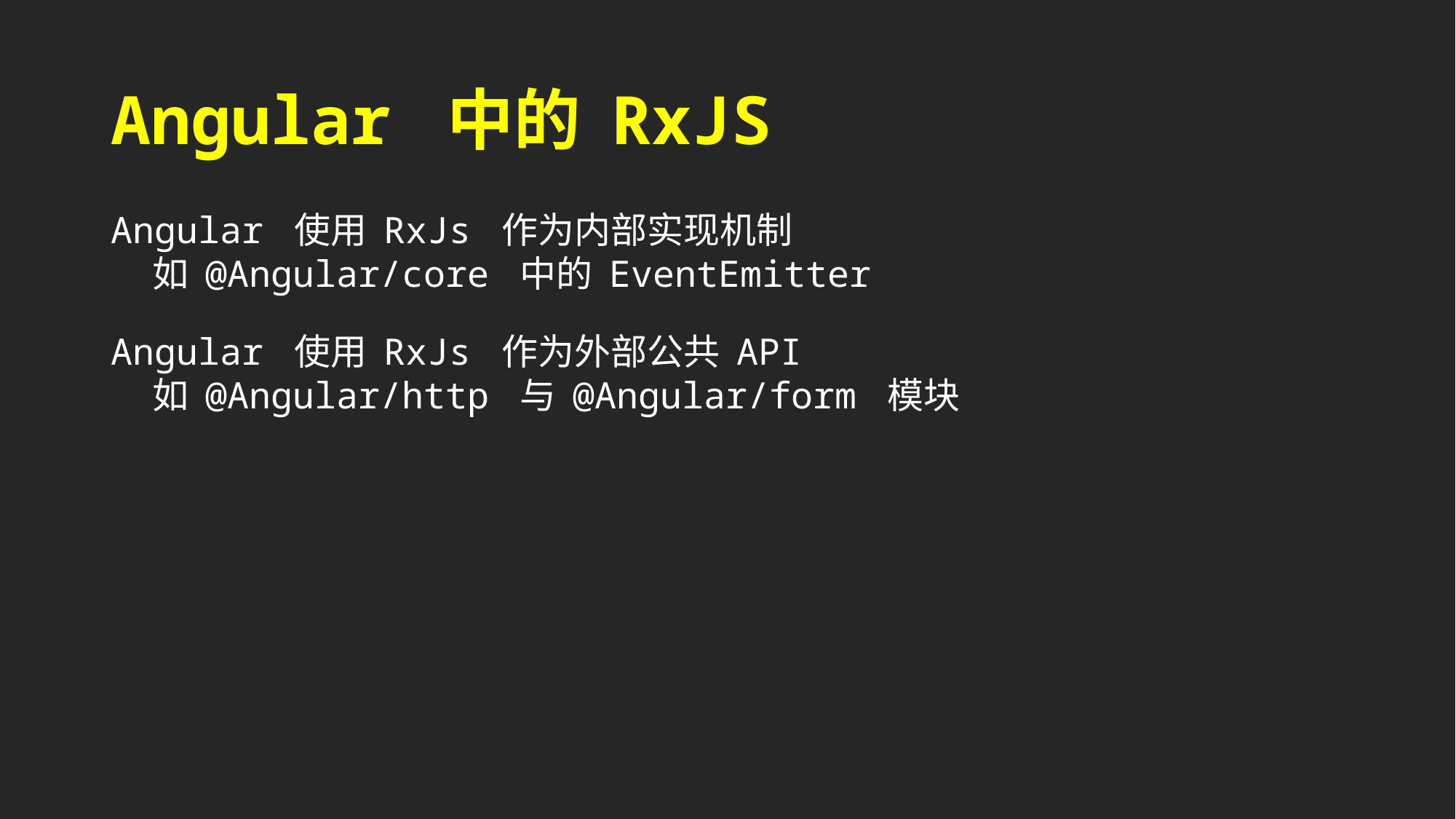

# Angular 中的 RxJS
Angular 使用 RxJs 作为内部实现机制
    如 @Angular/core 中的 EventEmitter
Angular 使用 RxJs 作为外部公共 API
    如 @Angular/http 与 @Angular/form 模块